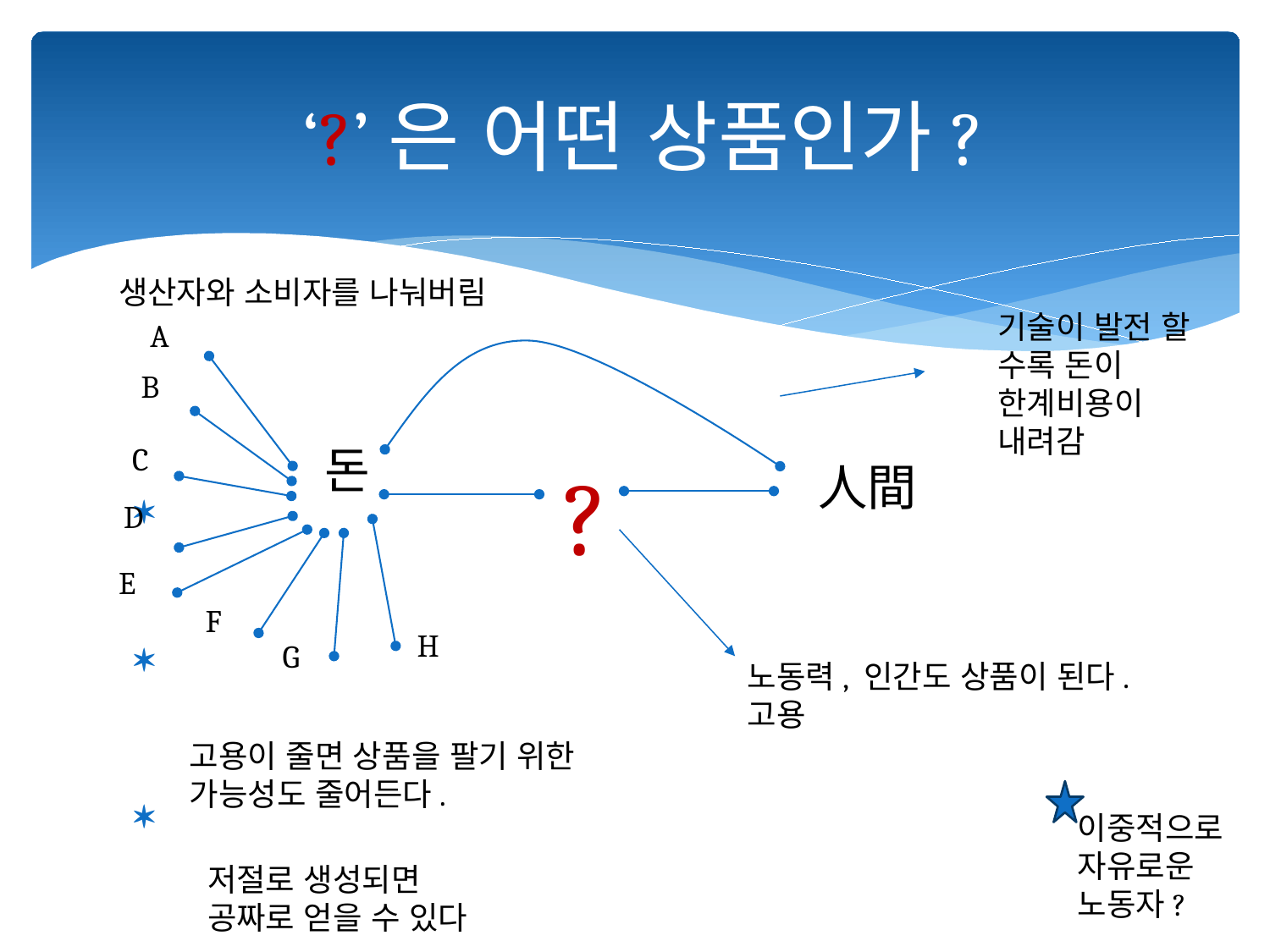

# ‘?’은 어떤 상품인가?
생산자와 소비자를 나눠버림
기술이 발전 할 수록 돈이 한계비용이 내려감
A

돈
B

                                          ?

C
人間
D
E
F
H
G
노동력, 인간도 상품이 된다.
고용
고용이 줄면 상품을 팔기 위한
가능성도 줄어든다.

이중적으로
자유로운
노동자?
저절로 생성되면 공짜로 얻을 수 있다